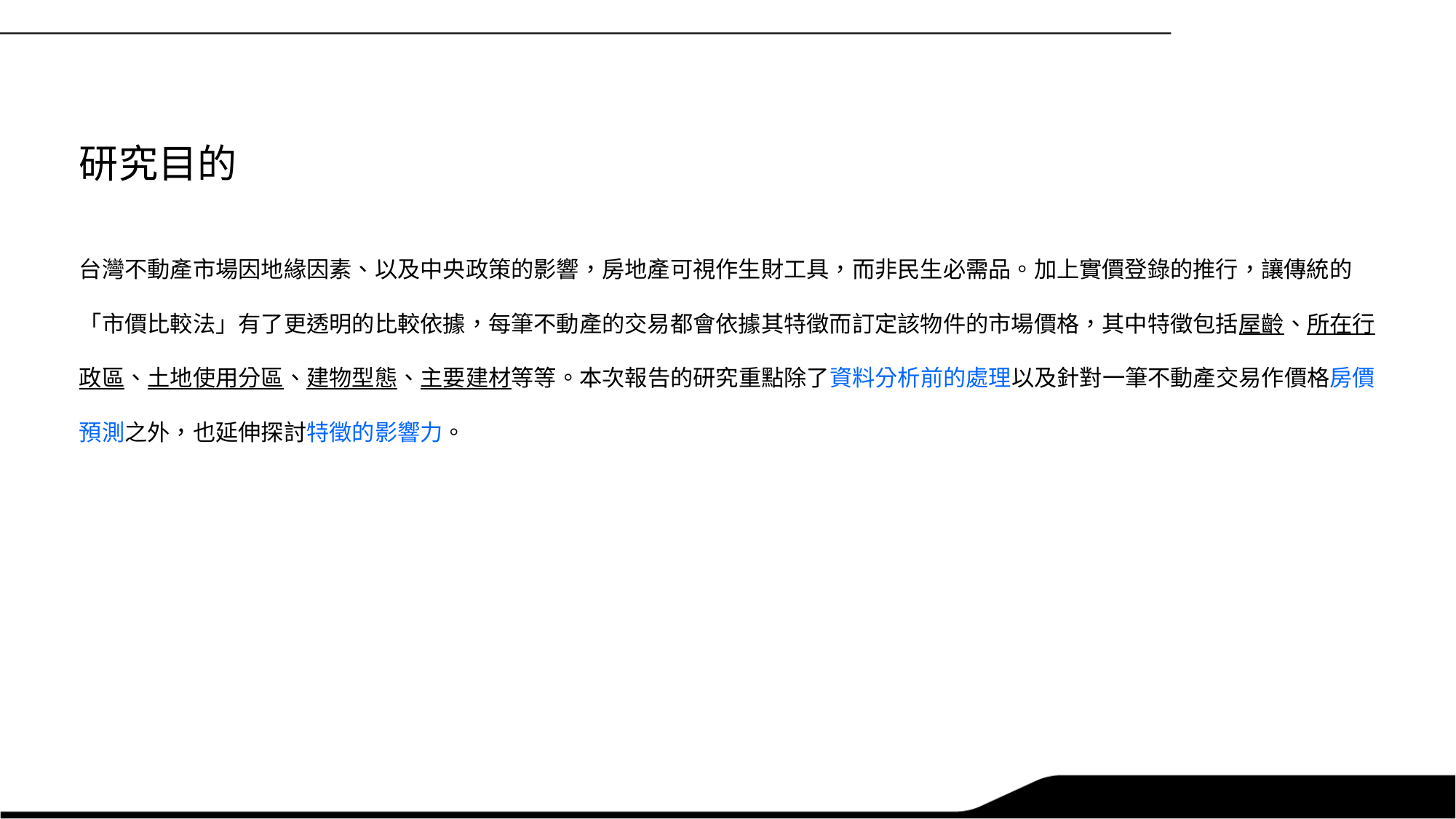

研究目的
台灣不動產市場因地緣因素、以及中央政策的影響，房地產可視作生財工具，而非民生必需品。加上實價登錄的推行，讓傳統的「市價比較法」有了更透明的比較依據，每筆不動產的交易都會依據其特徵而訂定該物件的市場價格，其中特徵包括屋齡、所在行政區、土地使用分區、建物型態、主要建材等等。本次報告的研究重點除了資料分析前的處理以及針對一筆不動產交易作價格房價預測之外，也延伸探討特徵的影響力。